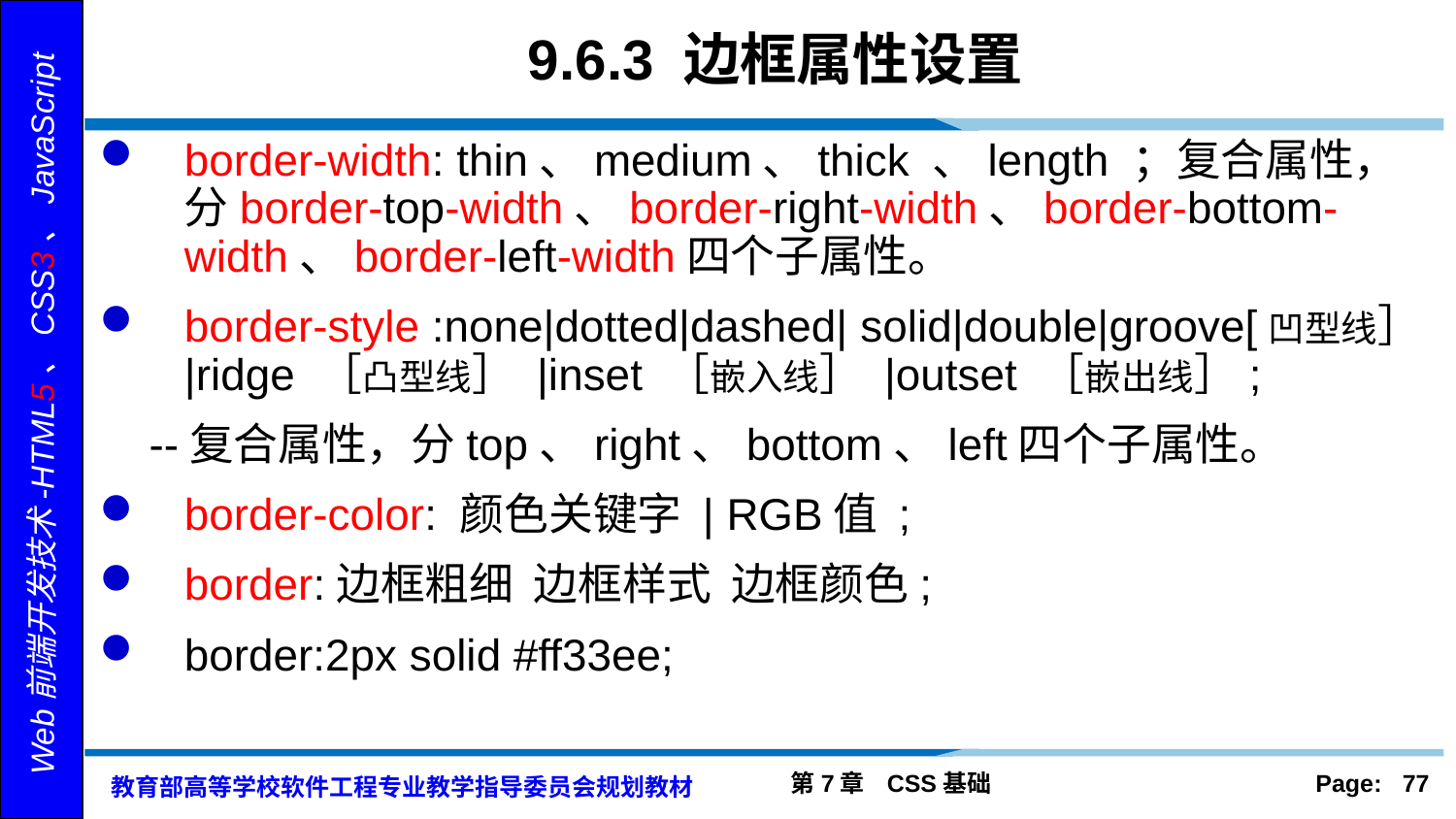

# 9.6.3 边框属性设置
border-width: thin、medium、thick 、length ；复合属性，分border-top-width、border-right-width、border-bottom-width、border-left-width四个子属性。
border-style :none|dotted|dashed| solid|double|groove[凹型线］|ridge ［凸型线］ |inset ［嵌入线］ |outset ［嵌出线］;
    --复合属性，分top、right、bottom、left四个子属性。
border-color: 颜色关键字 | RGB值 ;
border:边框粗细  边框样式  边框颜色;
border:2px solid #ff33ee;